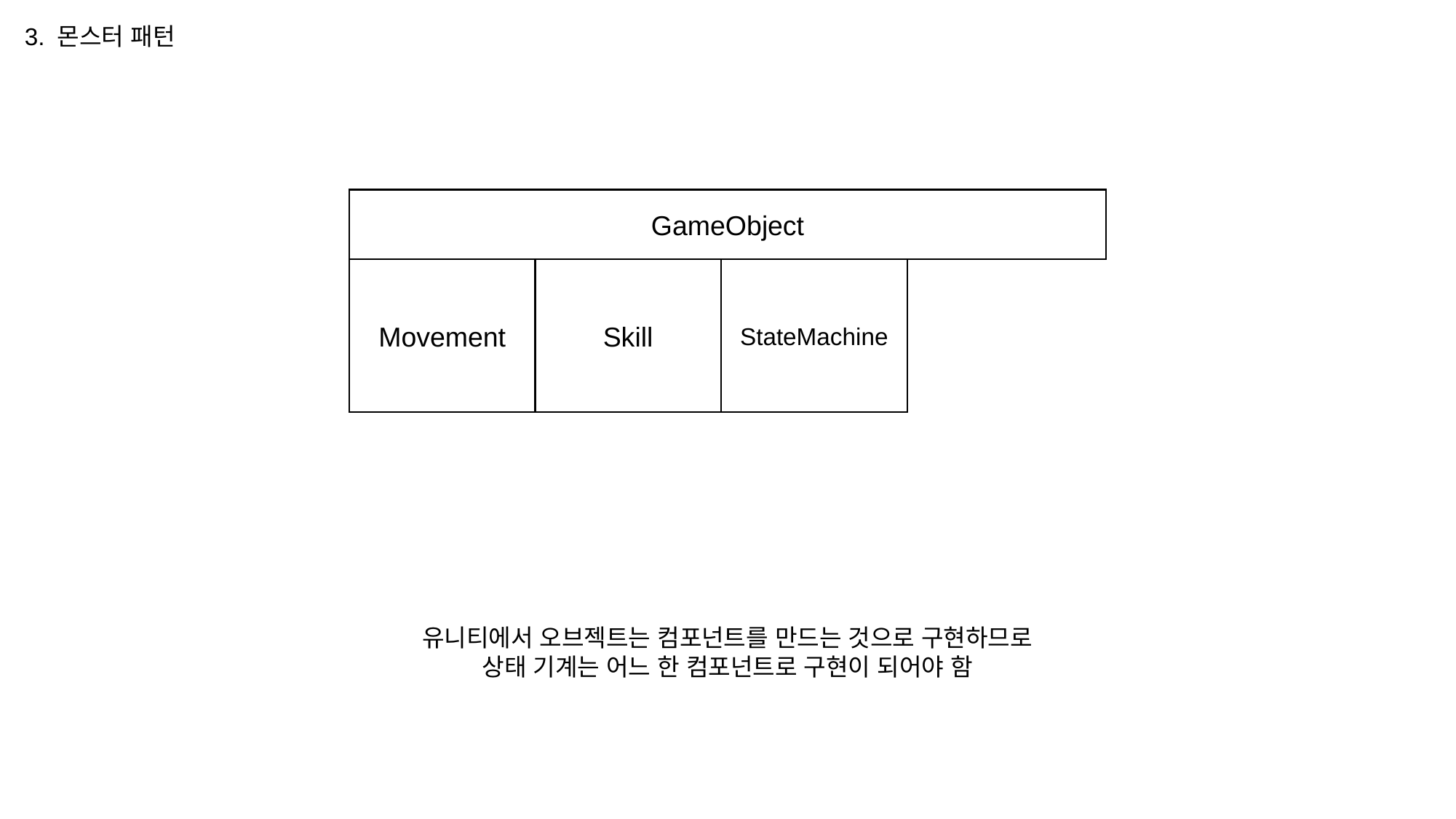

3. 몬스터 패턴
GameObject
Movement
Skill
StateMachine
유니티에서 오브젝트는 컴포넌트를 만드는 것으로 구현하므로
상태 기계는 어느 한 컴포넌트로 구현이 되어야 함